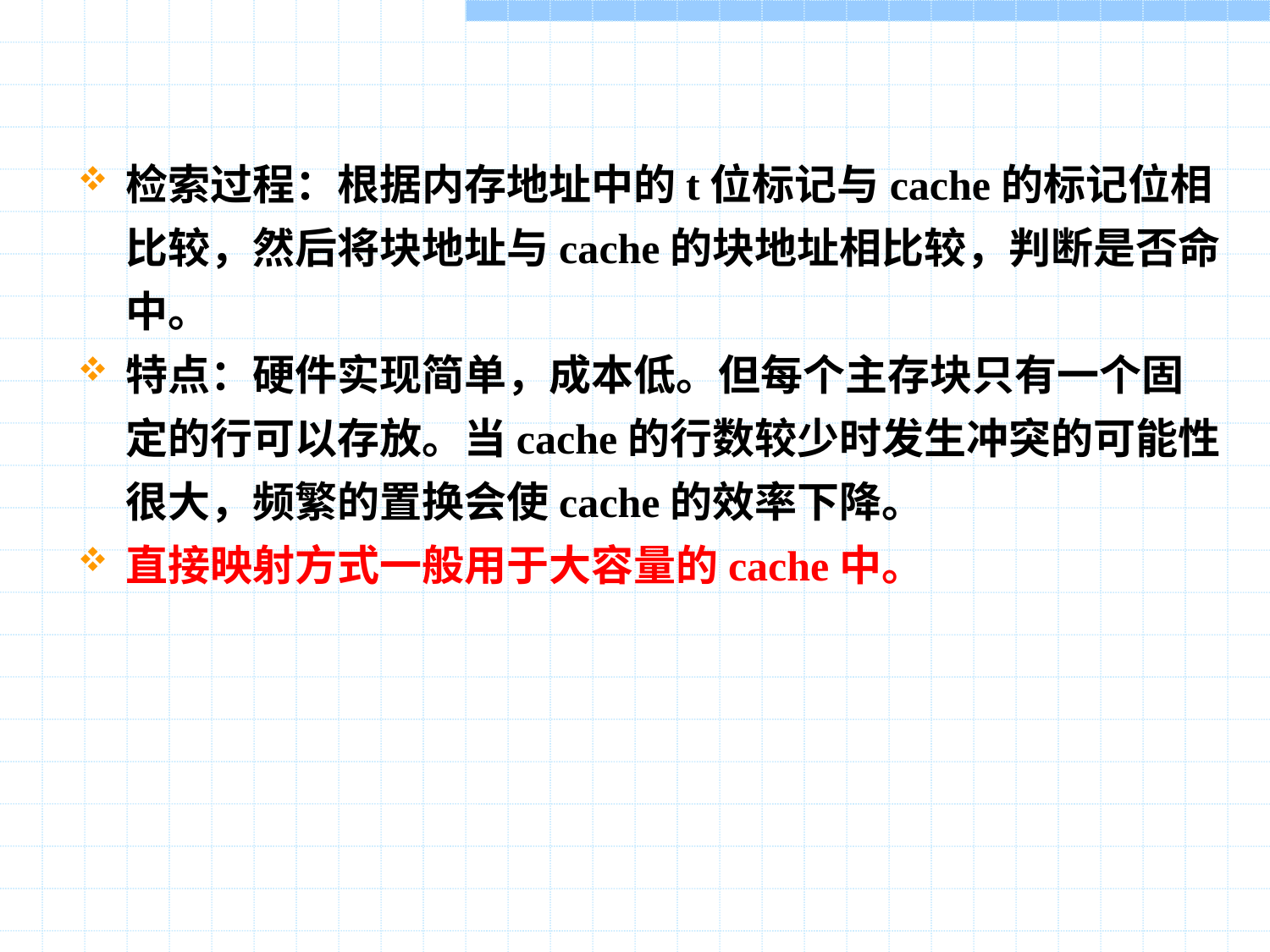

检索过程：根据内存地址中的t位标记与cache的标记位相比较，然后将块地址与cache的块地址相比较，判断是否命中。
特点：硬件实现简单，成本低。但每个主存块只有一个固定的行可以存放。当cache的行数较少时发生冲突的可能性很大，频繁的置换会使cache的效率下降。
直接映射方式一般用于大容量的cache中。